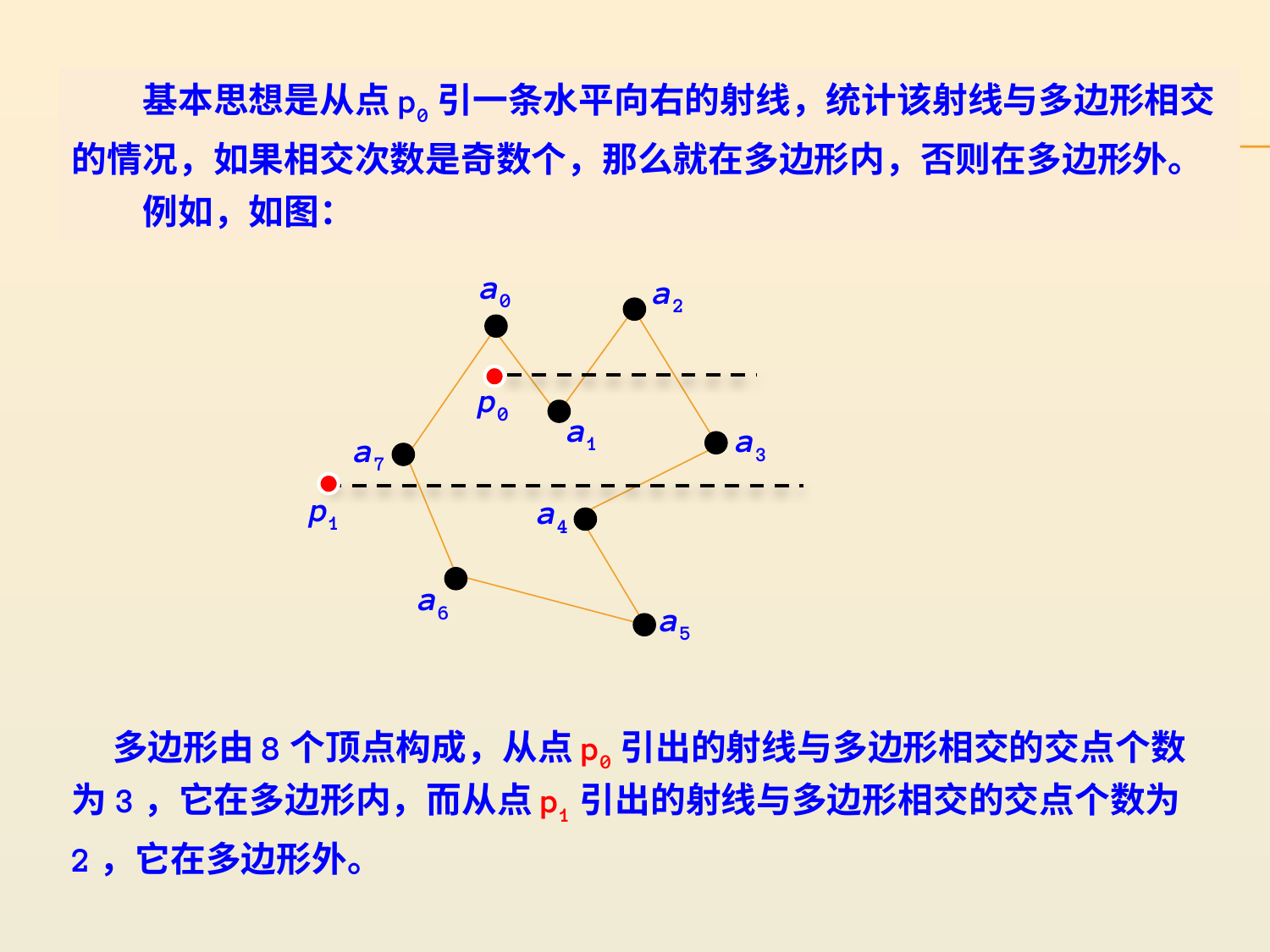

基本思想是从点p0引一条水平向右的射线，统计该射线与多边形相交的情况，如果相交次数是奇数个，那么就在多边形内，否则在多边形外。
　　例如，如图：
a0
a2

p0
a1

a3
a7

p1
a4

a6
a5

    多边形由8个顶点构成，从点p0引出的射线与多边形相交的交点个数为3，它在多边形内，而从点p1引出的射线与多边形相交的交点个数为2，它在多边形外。